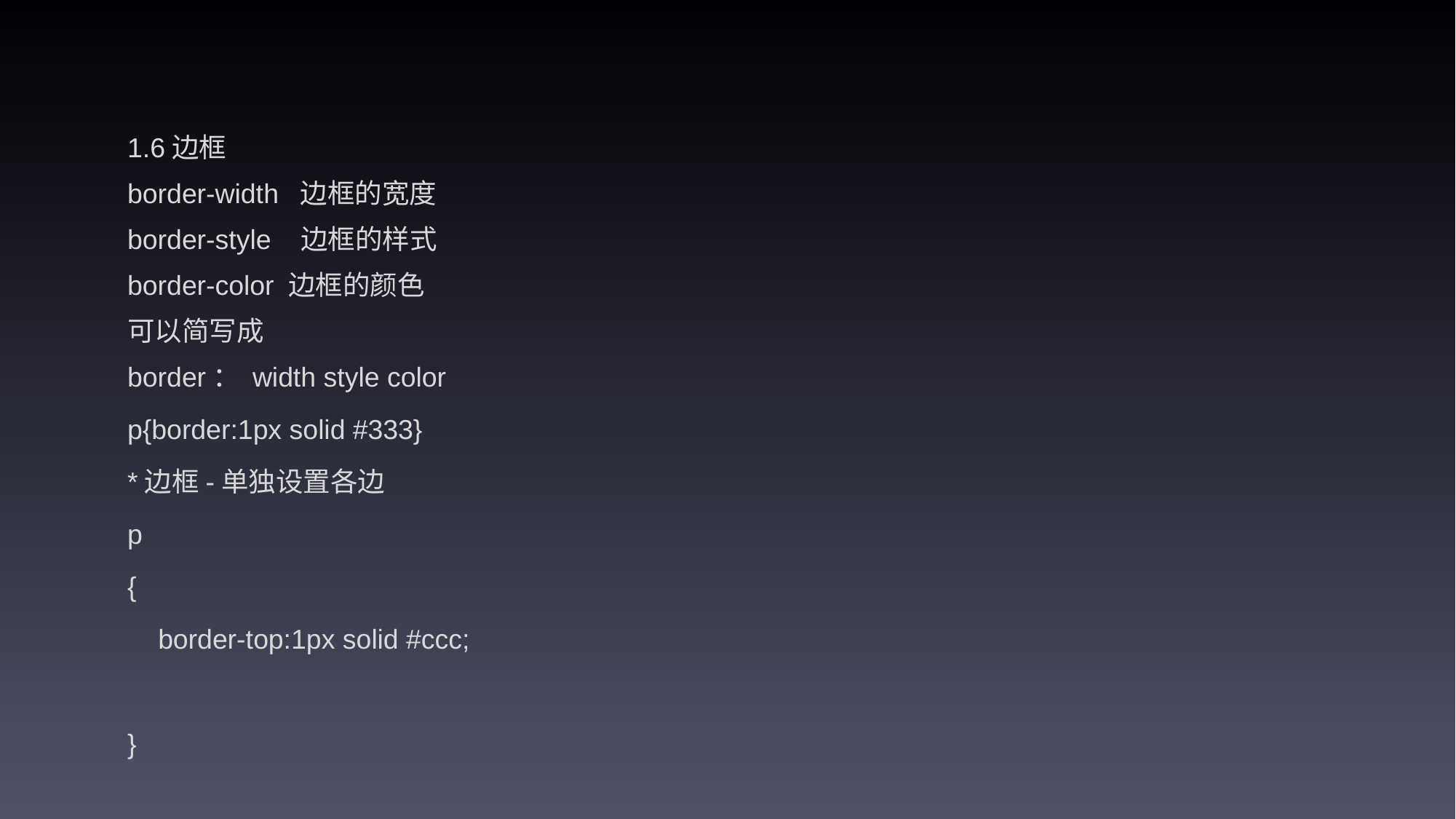

1.6边框
border-width  边框的宽度
border-style   边框的样式
border-color 边框的颜色
可以简写成
border： width style color
p{border:1px solid #333}
*边框-单独设置各边
p
{
    border-top:1px solid #ccc;

}